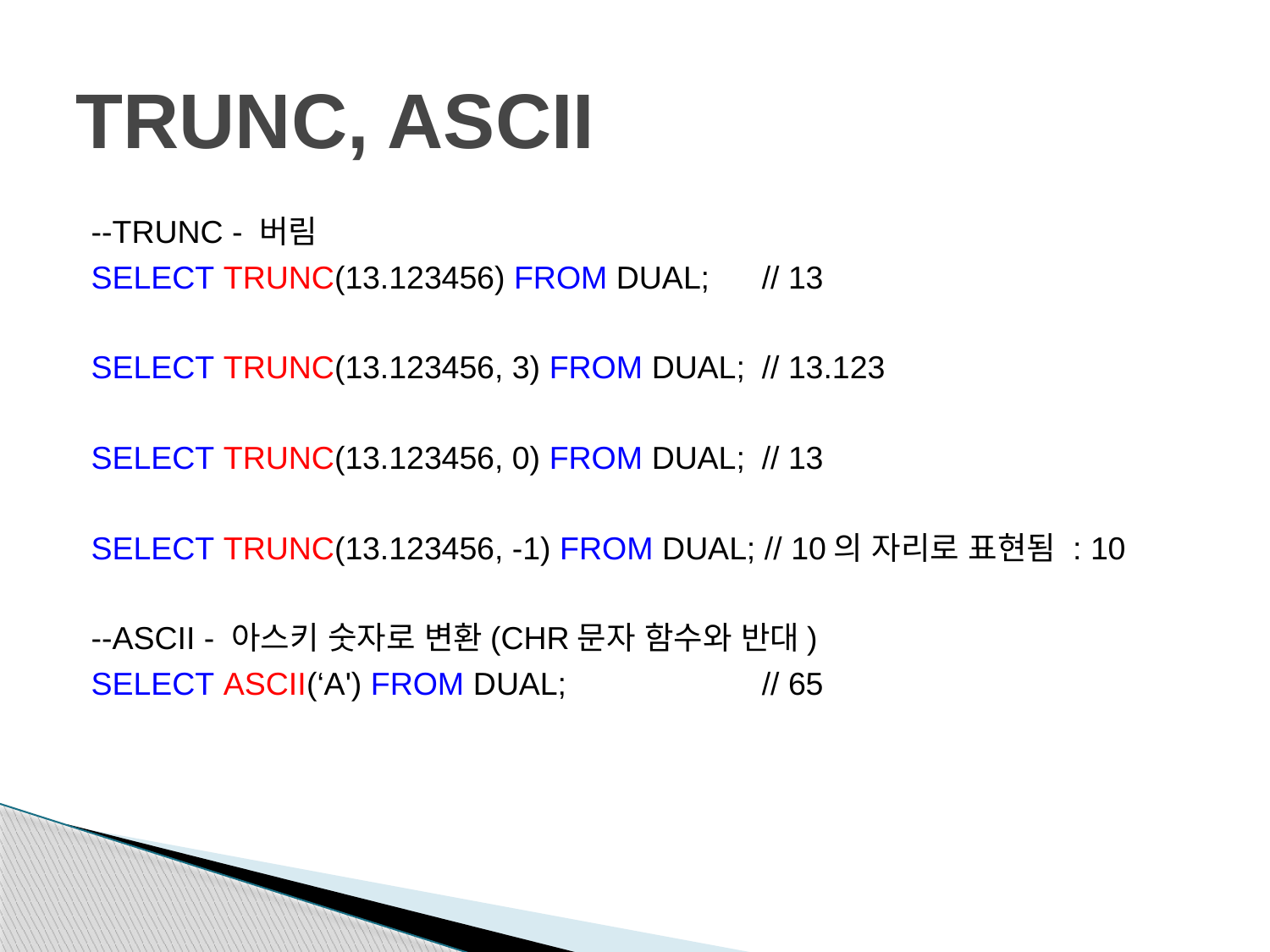

# TRUNC, ASCII
--TRUNC - 버림
SELECT TRUNC(13.123456) FROM DUAL;	// 13

SELECT TRUNC(13.123456, 3) FROM DUAL;	// 13.123

SELECT TRUNC(13.123456, 0) FROM DUAL;	// 13

SELECT TRUNC(13.123456, -1) FROM DUAL; // 10의 자리로 표현됨 : 10

--ASCII - 아스키 숫자로 변환(CHR문자 함수와 반대)
SELECT ASCII(‘A') FROM DUAL;		// 65